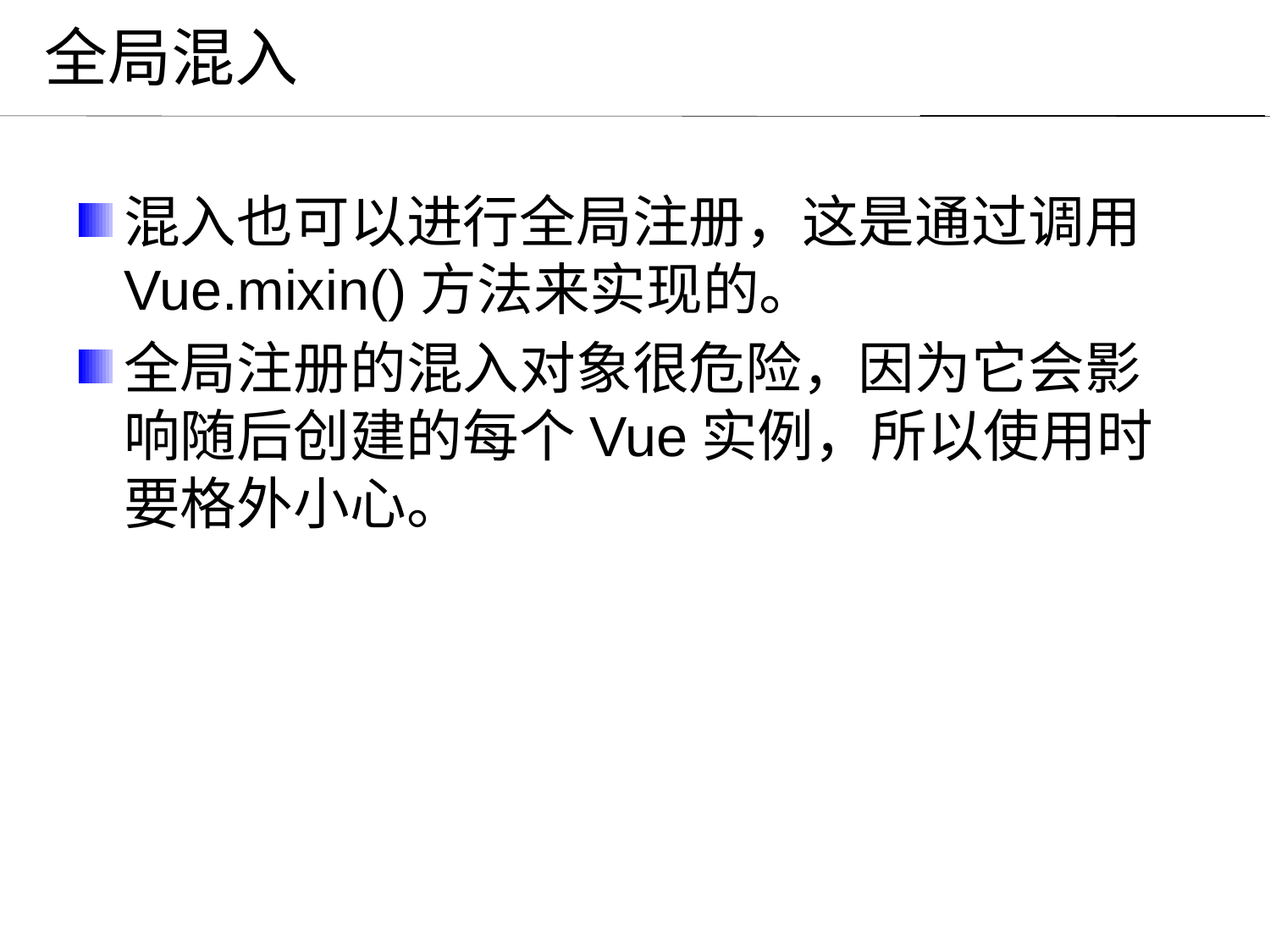

# 全局混入
混入也可以进行全局注册，这是通过调用Vue.mixin()方法来实现的。
全局注册的混入对象很危险，因为它会影响随后创建的每个Vue实例，所以使用时要格外小心。